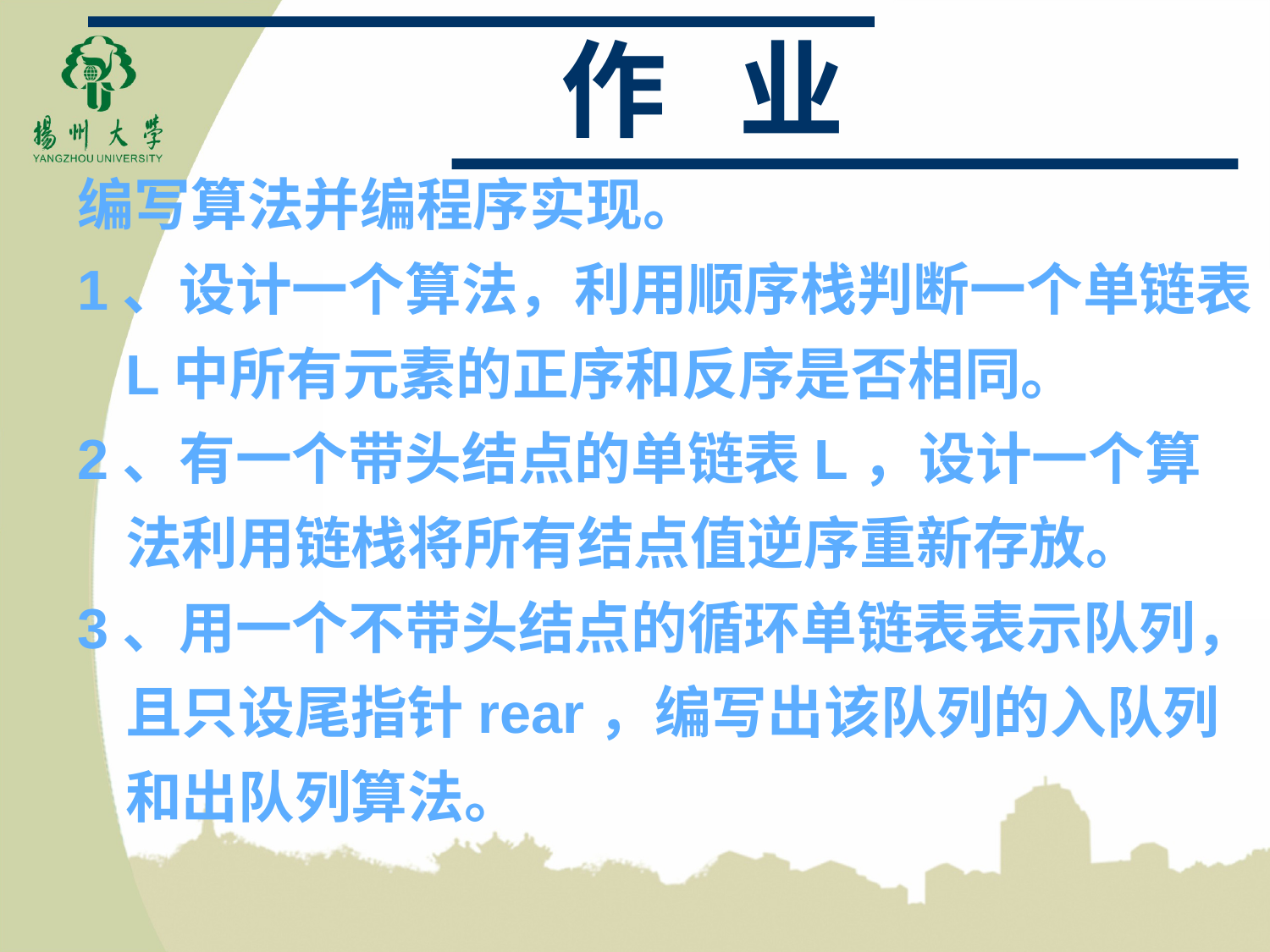

# 作   业
编写算法并编程序实现。
1、设计一个算法，利用顺序栈判断一个单链表L中所有元素的正序和反序是否相同。
2、有一个带头结点的单链表L，设计一个算法利用链栈将所有结点值逆序重新存放。
3、用一个不带头结点的循环单链表表示队列，且只设尾指针rear，编写出该队列的入队列和出队列算法。